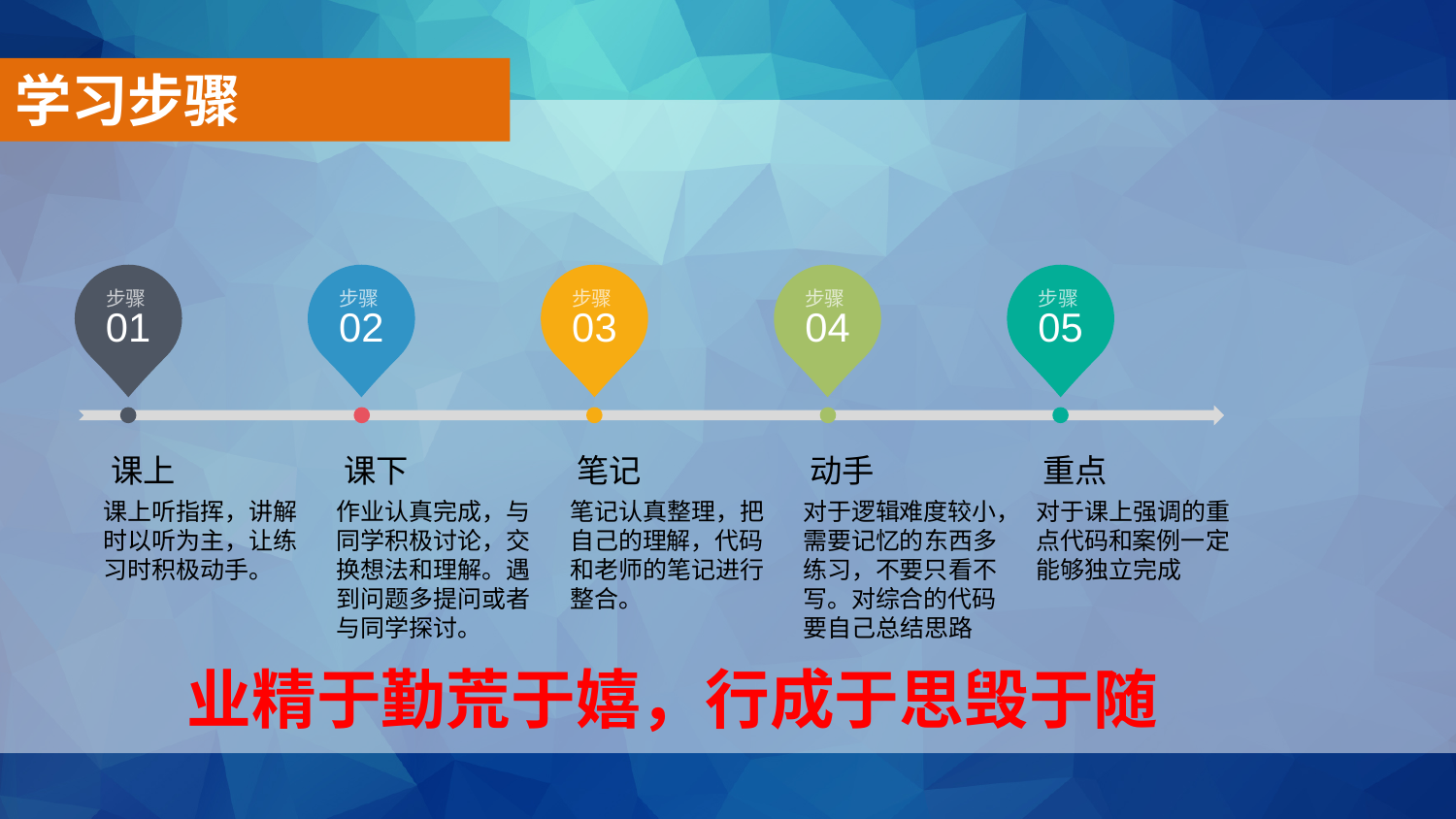

学习步骤

步骤
01

课上
课上听指挥，讲解时以听为主，让练习时积极动手。

步骤
02

课下
作业认真完成，与同学积极讨论，交换想法和理解。遇到问题多提问或者与同学探讨。

步骤
03

笔记
笔记认真整理，把自己的理解，代码和老师的笔记进行整合。

步骤
04

动手
对于逻辑难度较小，需要记忆的东西多练习，不要只看不写。对综合的代码要自己总结思路

步骤
05

重点
对于课上强调的重点代码和案例一定能够独立完成

业精于勤荒于嬉，行成于思毁于随